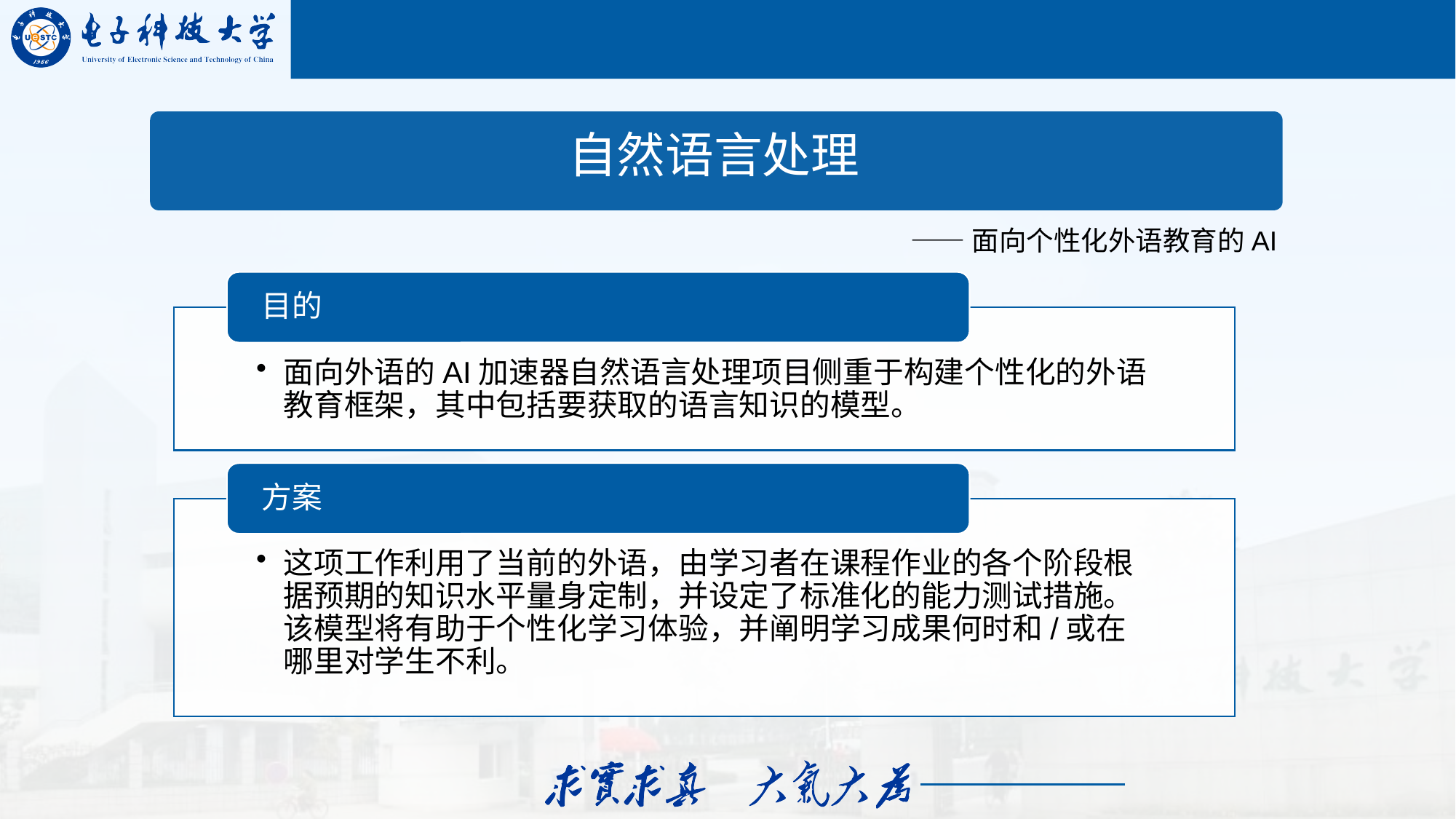

自然语言处理
——面向个性化外语教育的AI
面向外语的AI加速器自然语言处理项目侧重于构建个性化的外语教育框架，其中包括要获取的语言知识的模型。
目的
这项工作利用了当前的外语，由学习者在课程作业的各个阶段根据预期的知识水平量身定制，并设定了标准化的能力测试措施。该模型将有助于个性化学习体验，并阐明学习成果何时和/或在哪里对学生不利。
方案